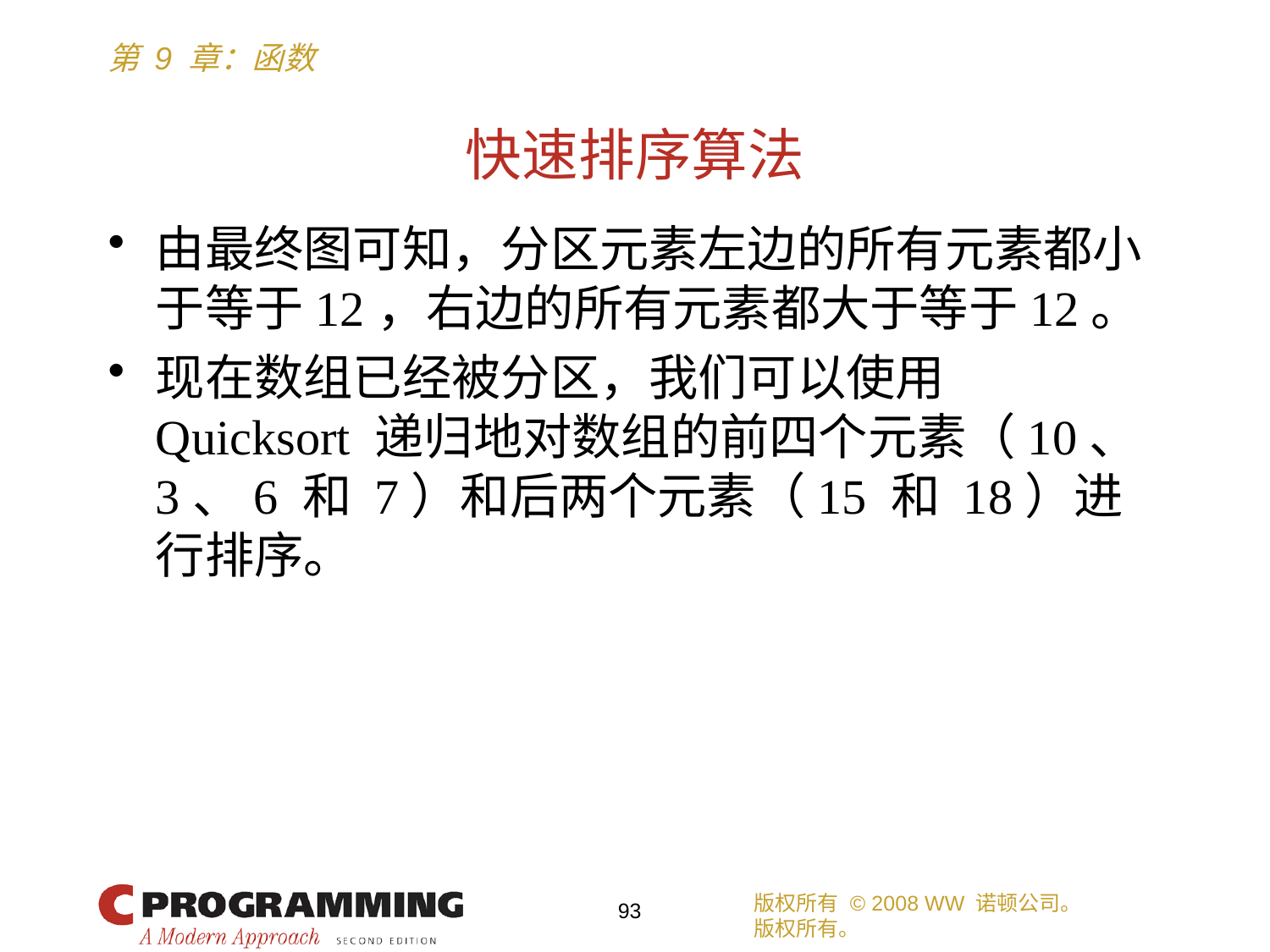

# 快速排序算法
由最终图可知，分区元素左边的所有元素都小于等于12，右边的所有元素都大于等于12。
现在数组已经被分区，我们可以使用 Quicksort 递归地对数组的前四个元素（10、3、6 和 7）和后两个元素（15 和 18）进行排序。
版权所有 © 2008 WW 诺顿公司。
版权所有。
93